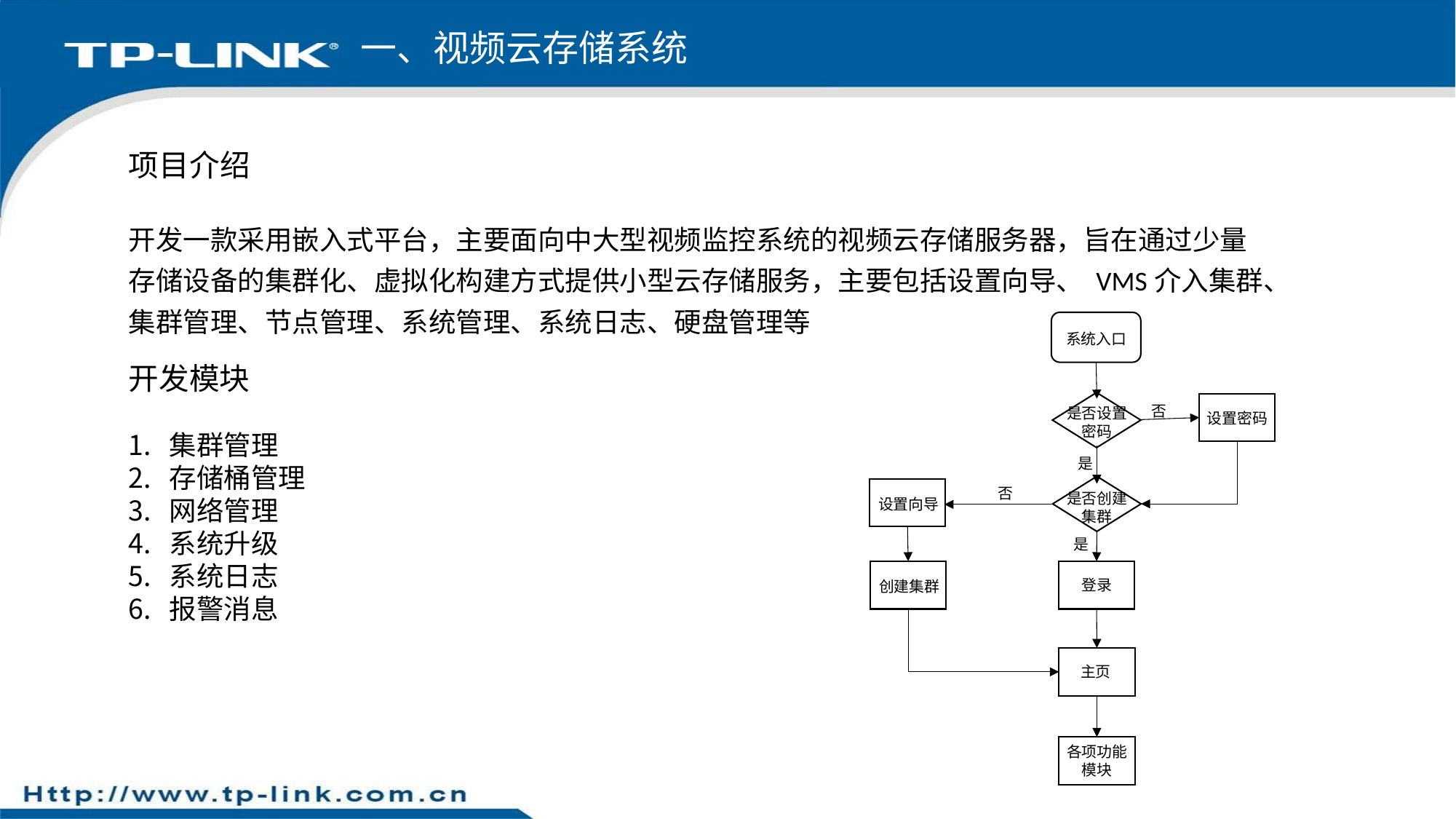

一、视频云存储系统
# 项目介绍

开发一款采用嵌入式平台，主要面向中大型视频监控系统的视频云存储服务器，旨在通过少量存储设备的集群化、虚拟化构建方式提供小型云存储服务，主要包括设置向导、 VMS介入集群、集群管理、节点管理、系统管理、系统日志、硬盘管理等

系统入口
开发模块

否
是否设置密码
设置密码
集群管理
存储桶管理
网络管理
系统升级
系统日志
报警消息
是

否
是否创建集群
设置向导
是

登录
创建集群

主页
各项功能模块